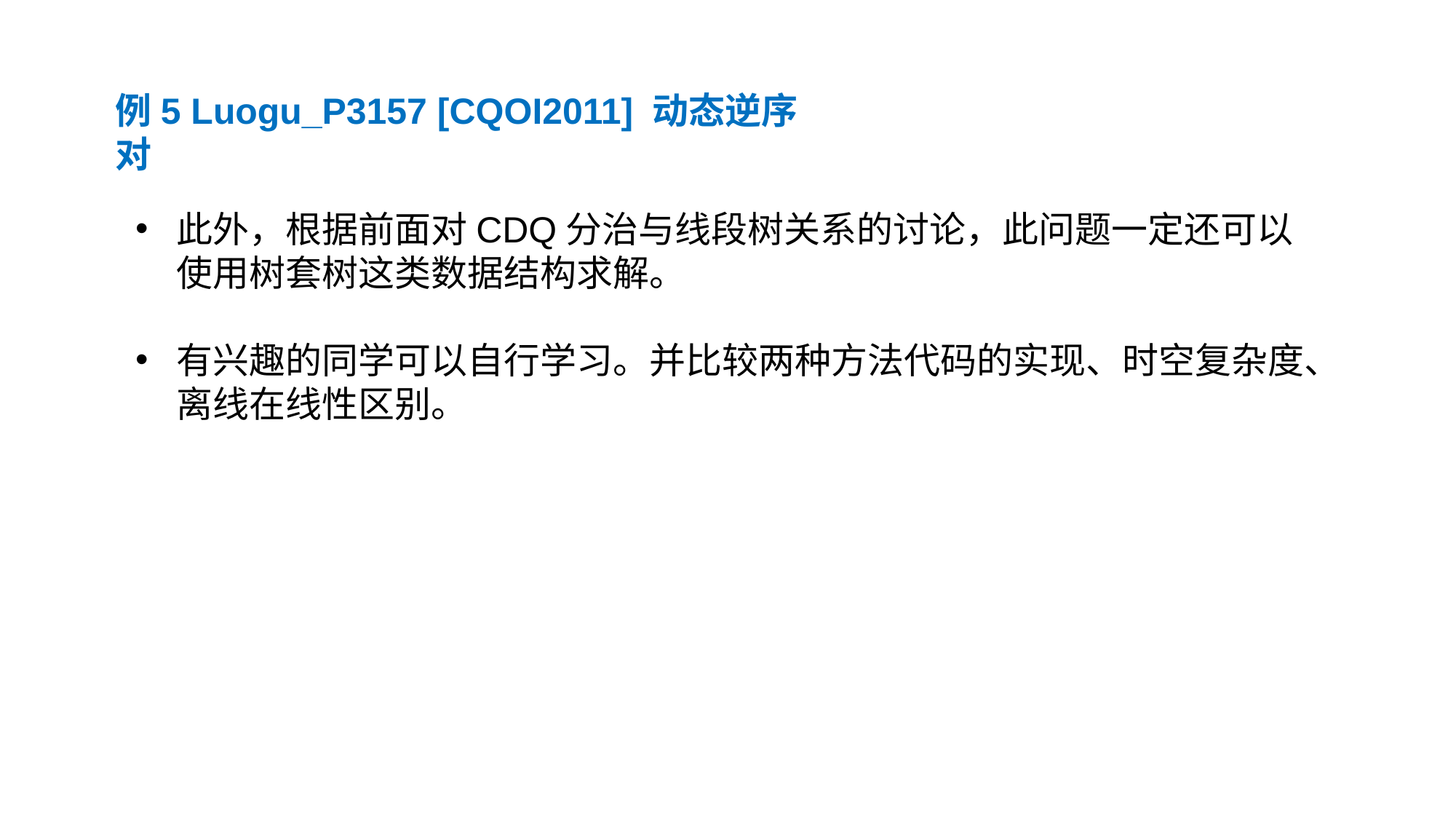

例5 Luogu_P3157 [CQOI2011] 动态逆序对
此外，根据前面对CDQ分治与线段树关系的讨论，此问题一定还可以使用树套树这类数据结构求解。

有兴趣的同学可以自行学习。并比较两种方法代码的实现、时空复杂度、离线在线性区别。